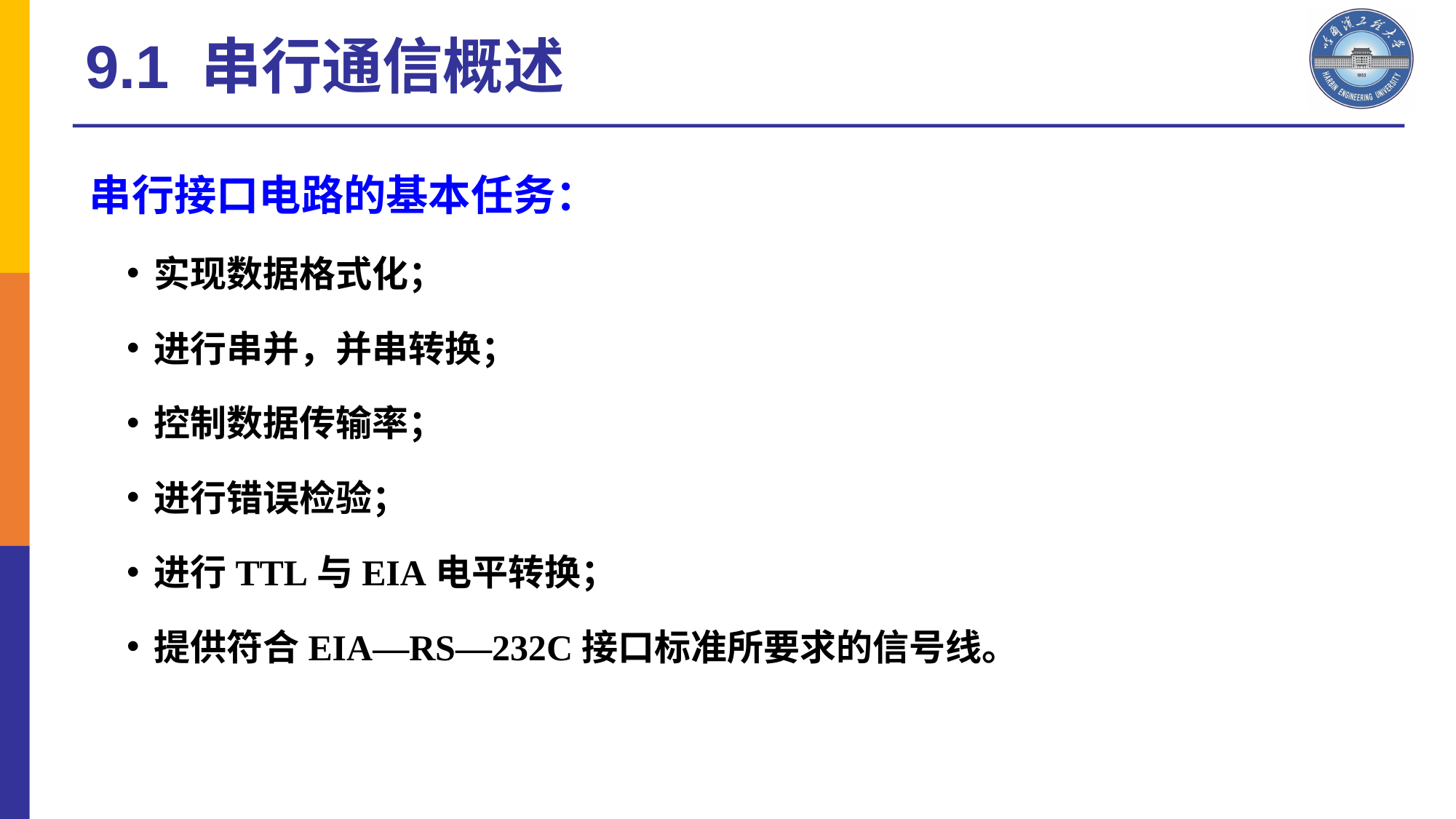

9.1 串行通信概述
串行接口电路的基本任务：
实现数据格式化；
进行串并，并串转换；
控制数据传输率；
进行错误检验；
进行TTL与EIA电平转换；
提供符合EIA—RS—232C接口标准所要求的信号线。